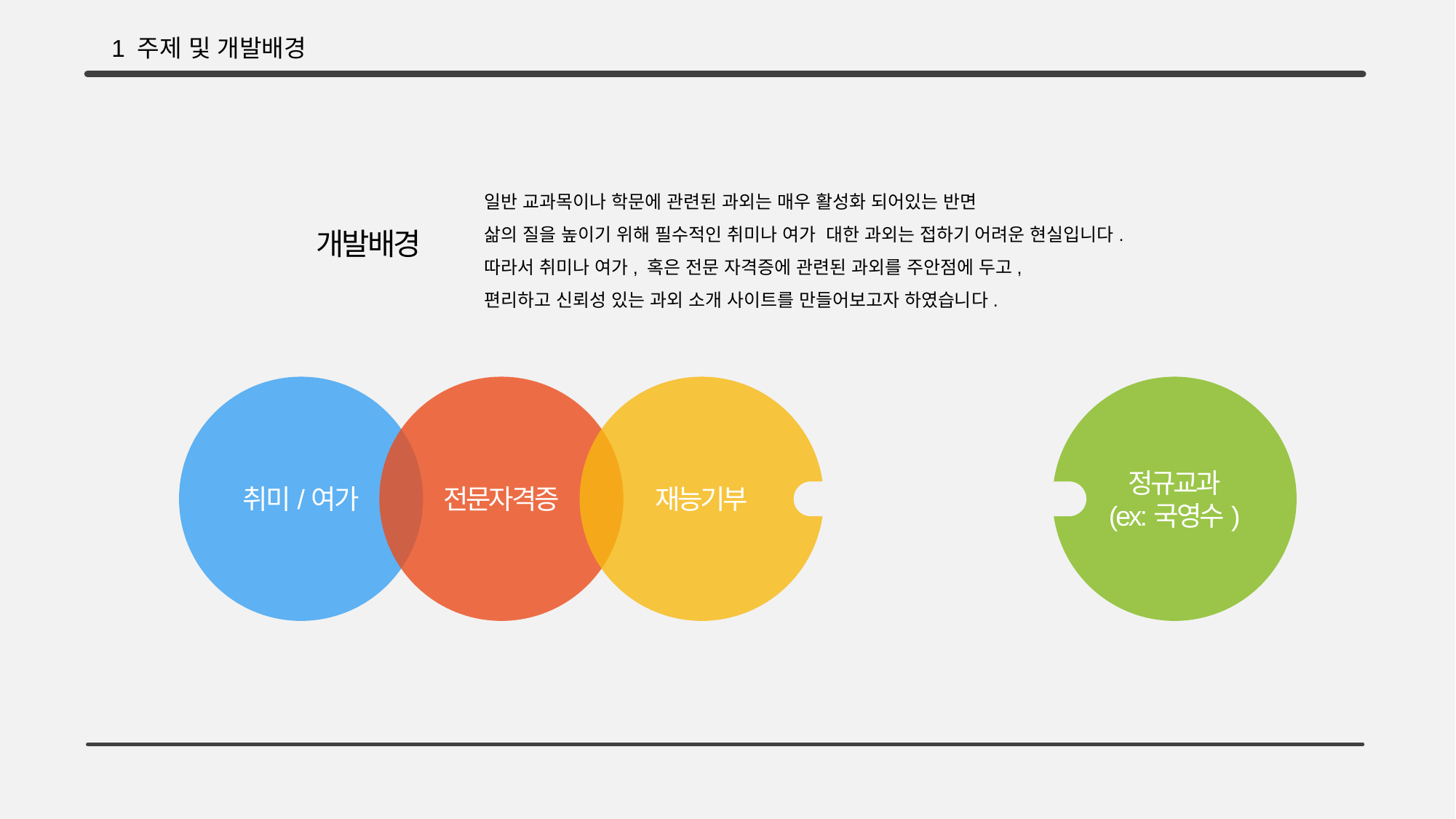

1 주제 및 개발배경
일반 교과목이나 학문에 관련된 과외는 매우 활성화 되어있는 반면
삶의 질을 높이기 위해 필수적인 취미나 여가  대한 과외는 접하기 어려운 현실입니다.
따라서 취미나 여가, 혹은 전문 자격증에 관련된 과외를 주안점에 두고,
편리하고 신뢰성 있는 과외 소개 사이트를 만들어보고자 하였습니다.
개발배경

정규교과
(ex:국영수)
취미/여가
전문자격증
재능기부